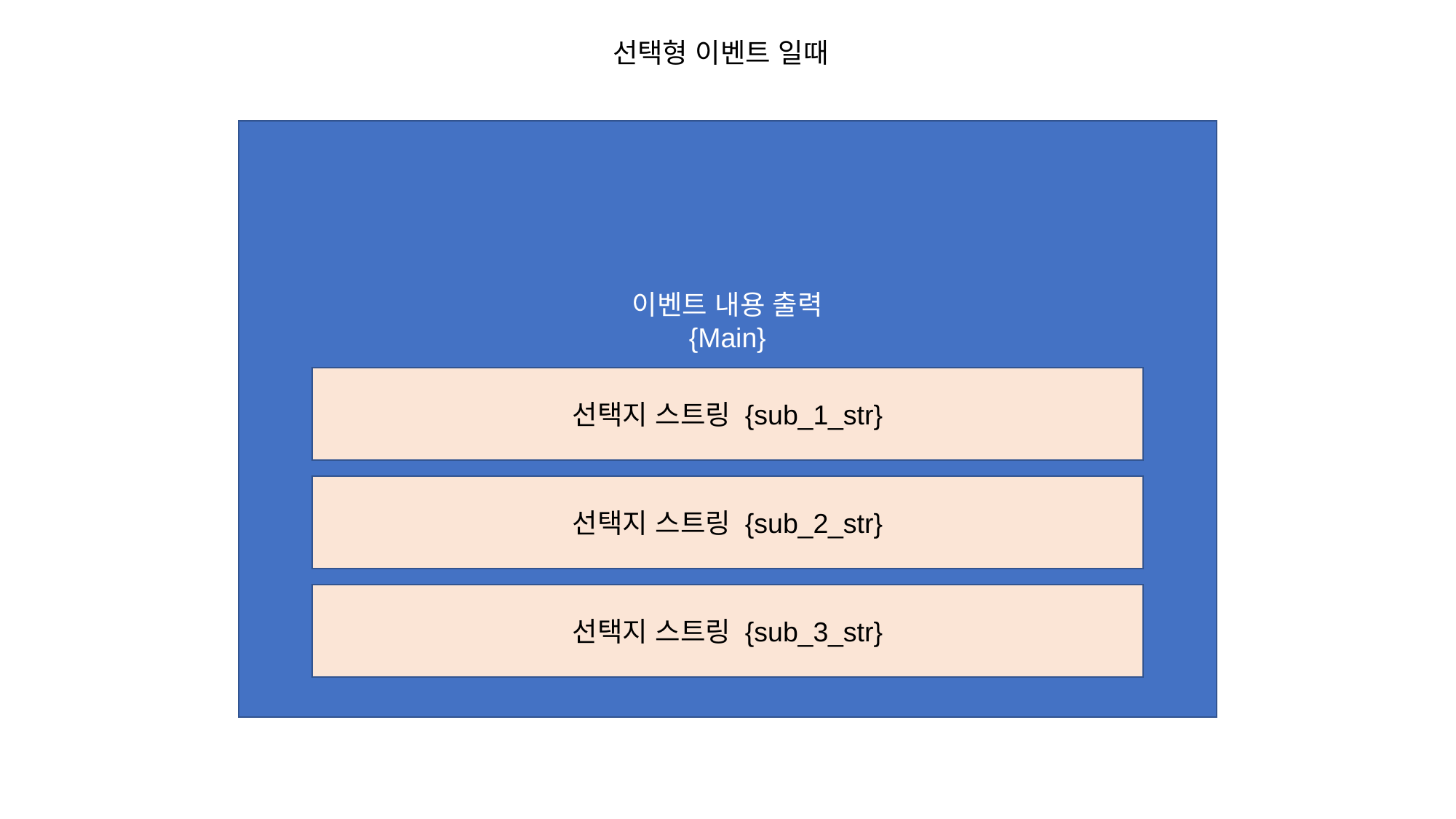

선택형 이벤트 일때
이벤트 내용 출력
{Main}

선택지 스트링 {sub_1_str}
선택지 스트링 {sub_2_str}
선택지 스트링 {sub_3_str}